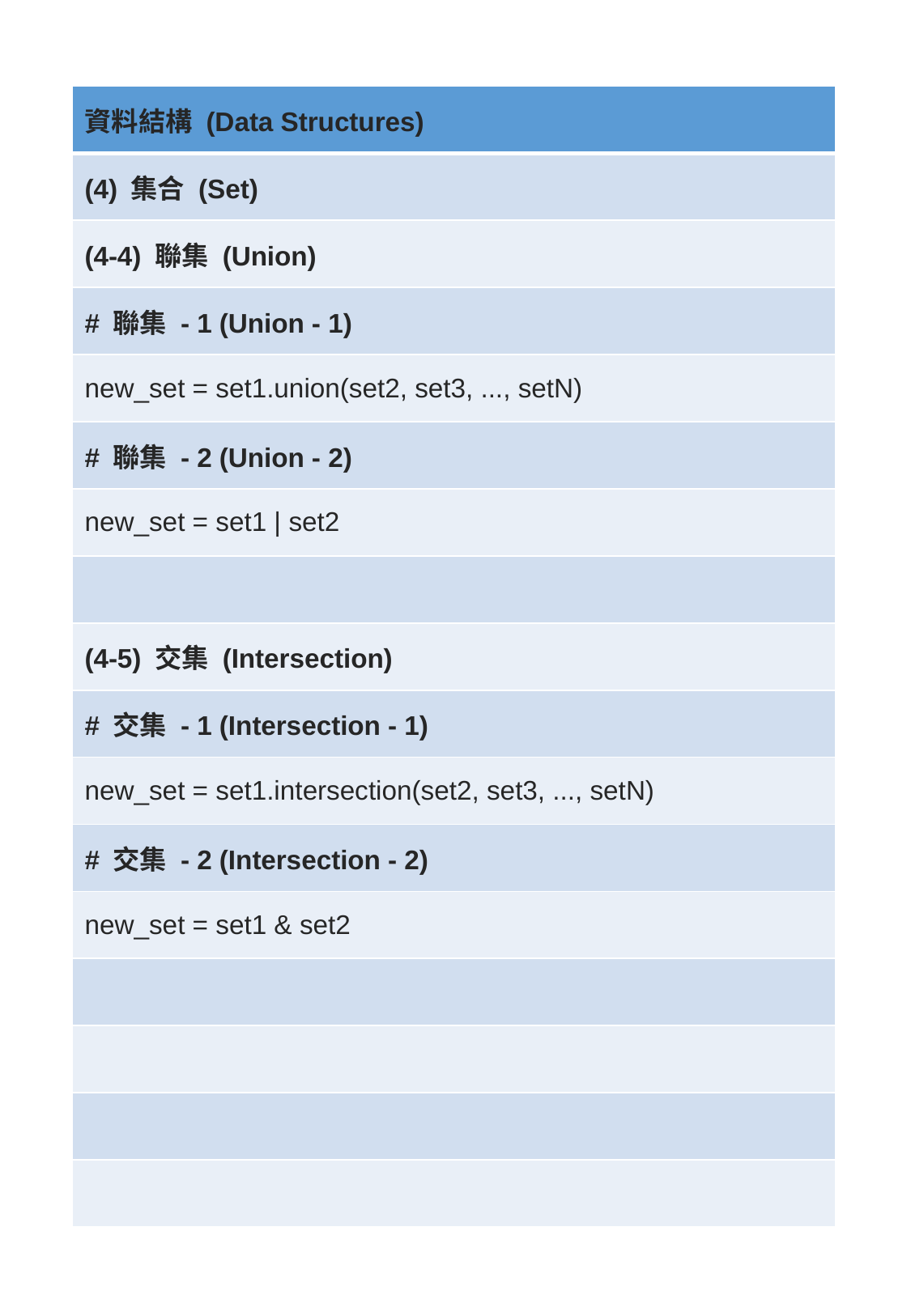

| 資料結構 (Data Structures) |
| --- |
| (4) 集合 (Set) |
| (4-4) 聯集 (Union) |
| # 聯集 - 1 (Union - 1) |
| new\_set = set1.union(set2, set3, ..., setN) |
| # 聯集 - 2 (Union - 2) |
| new\_set = set1 | set2 |
|  |
| (4-5) 交集 (Intersection) |
| # 交集 - 1 (Intersection - 1) |
| new\_set = set1.intersection(set2, set3, ..., setN) |
| # 交集 - 2 (Intersection - 2) |
| new\_set = set1 & set2 |
|  |
|  |
|  |
|  |